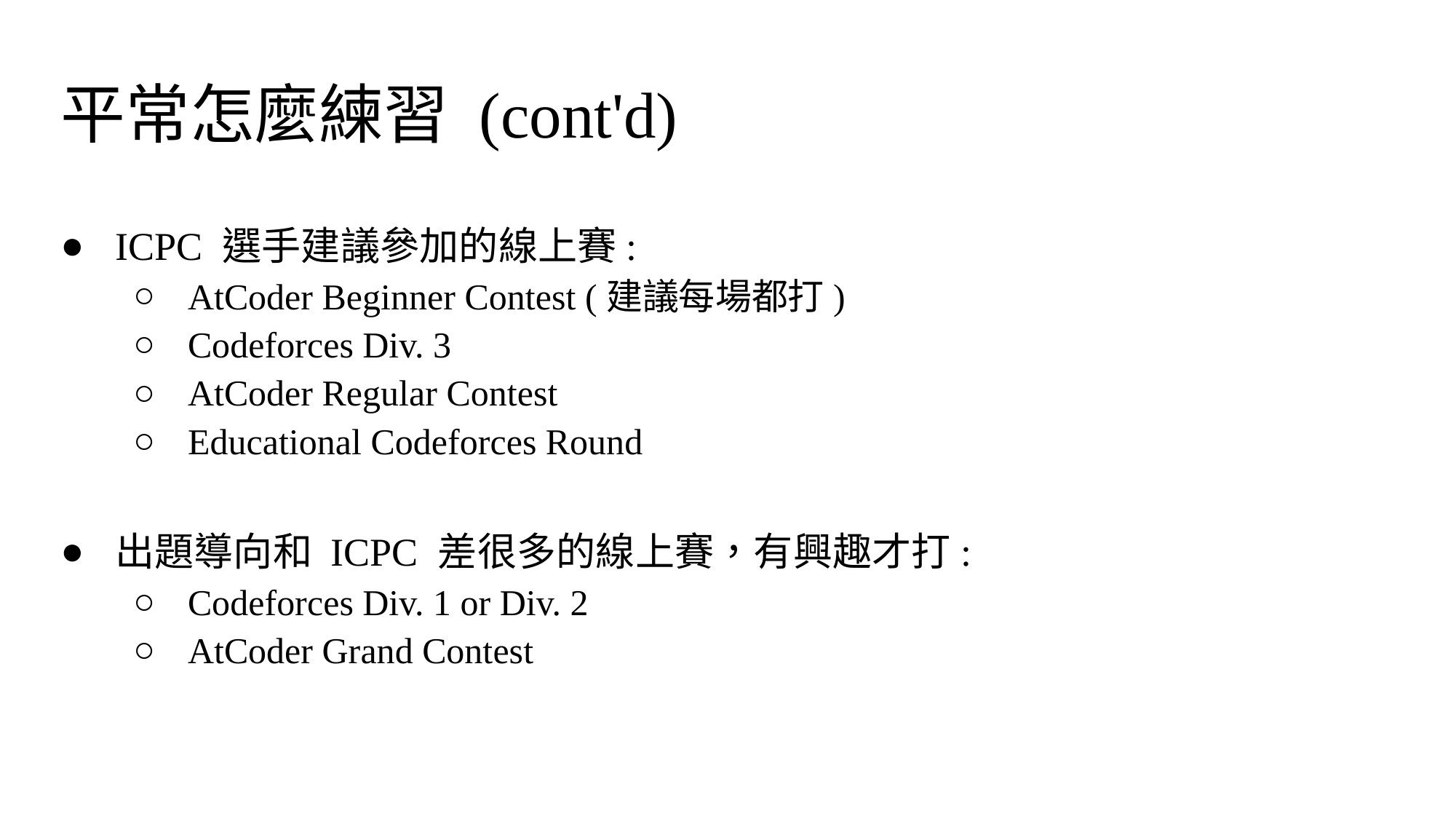

# 平常怎麼練習 (cont'd)
ICPC 選手建議參加的線上賽:
AtCoder Beginner Contest (建議每場都打)
Codeforces Div. 3
AtCoder Regular Contest
Educational Codeforces Round

出題導向和 ICPC 差很多的線上賽，有興趣才打:
Codeforces Div. 1 or Div. 2
AtCoder Grand Contest